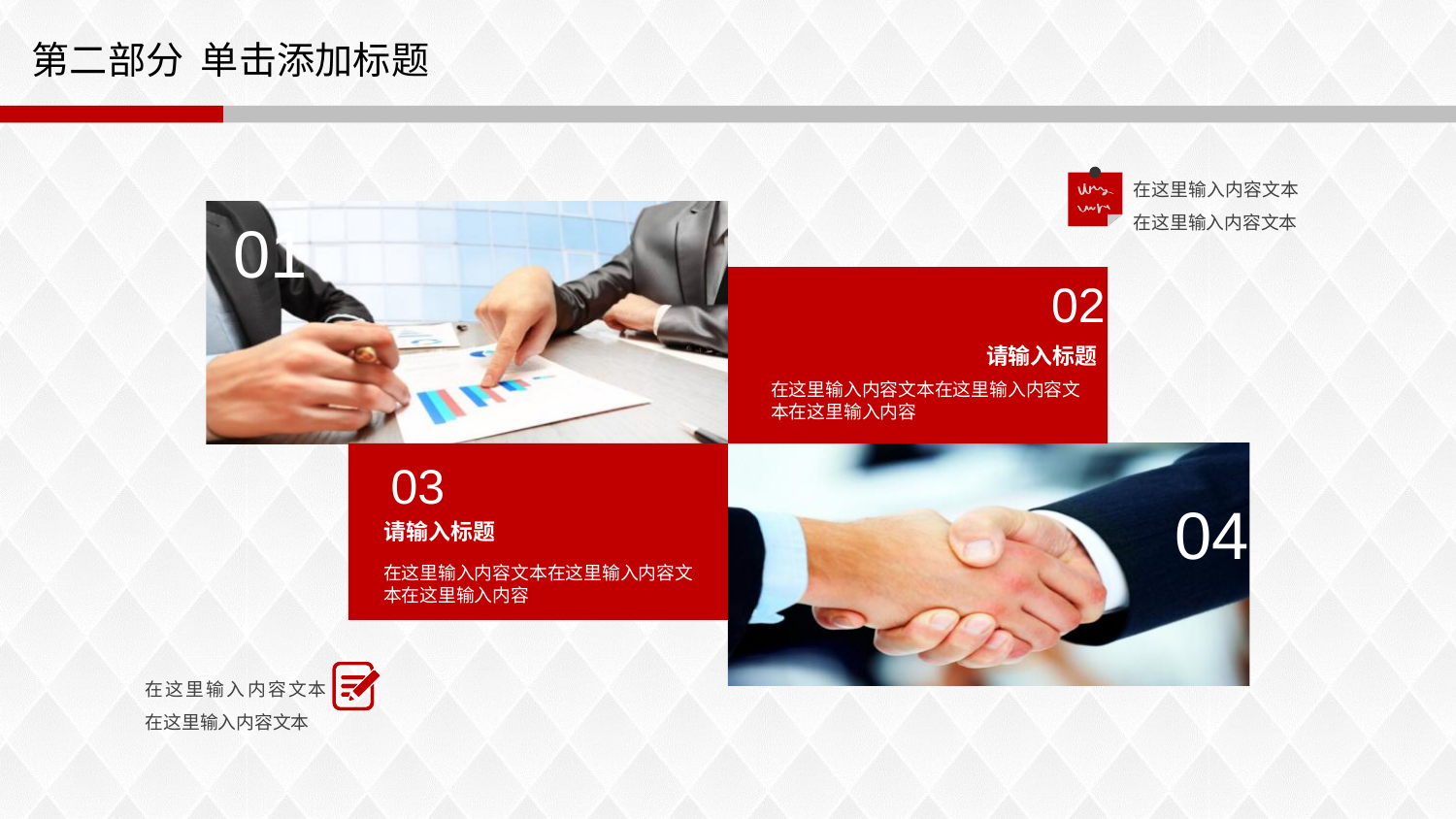

# 第二部分  单击添加标题

在这里输入内容文本在这里输入内容文本

01

02
请输入标题
在这里输入内容文本在这里输入内容文本在这里输入内容

04

03
请输入标题
在这里输入内容文本在这里输入内容文本在这里输入内容

在这里输入内容文本在这里输入内容文本